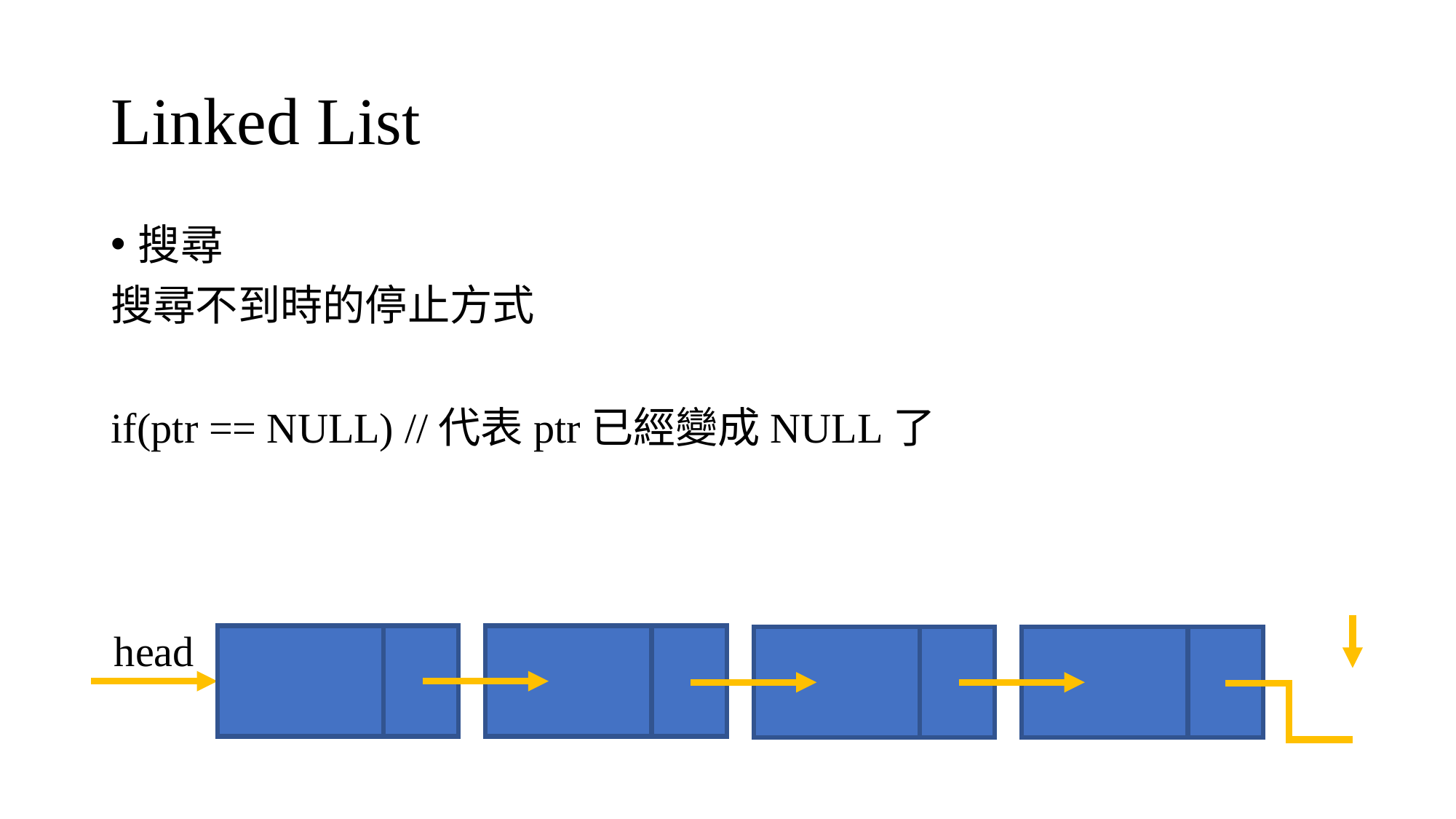

# Linked List
搜尋
搜尋不到時的停止方式

if(ptr == NULL) //代表ptr已經變成NULL了
head